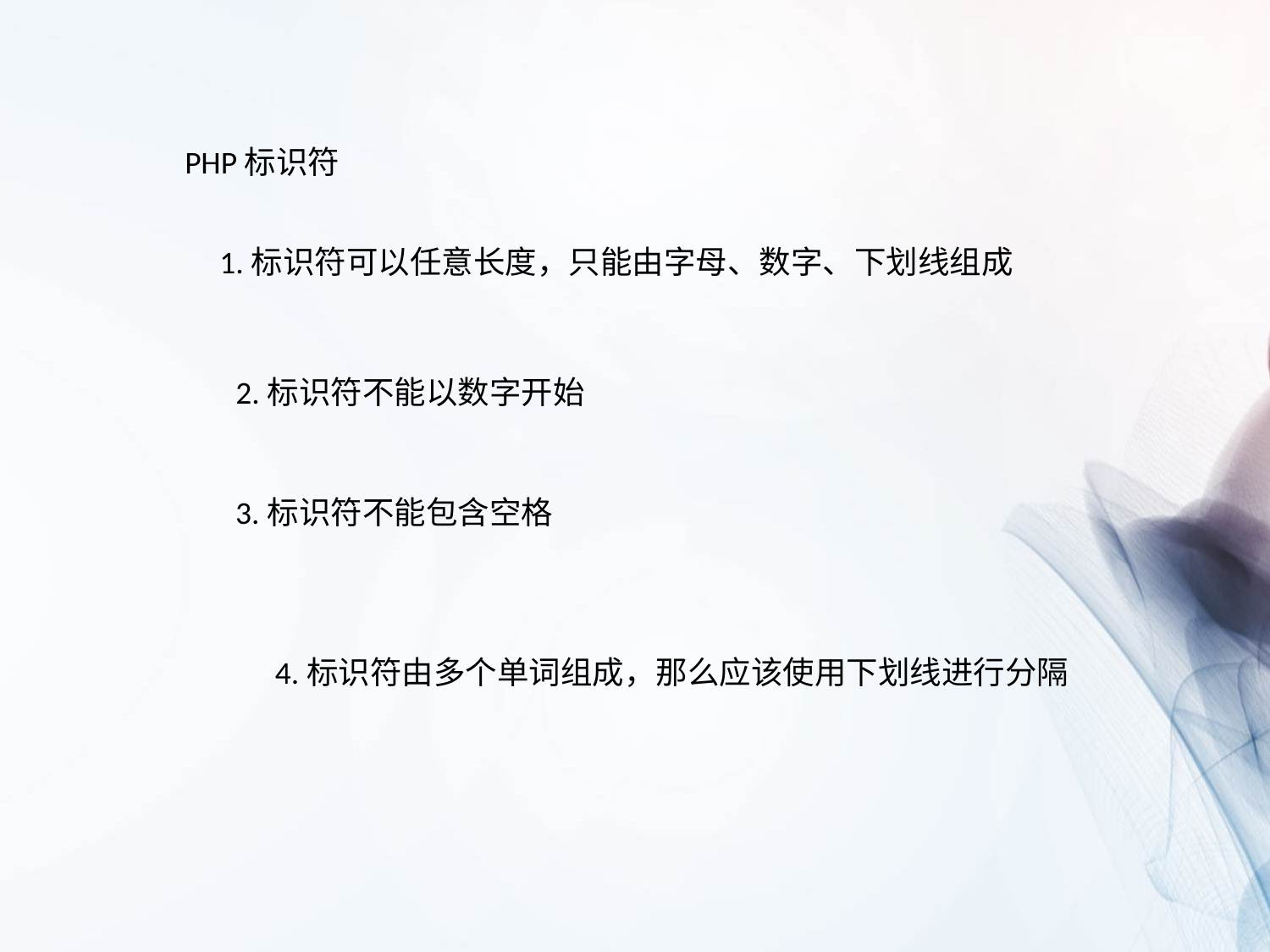

PHP标识符
1.标识符可以任意长度，只能由字母、数字、下划线组成
2.标识符不能以数字开始
3.标识符不能包含空格
4.标识符由多个单词组成，那么应该使用下划线进行分隔